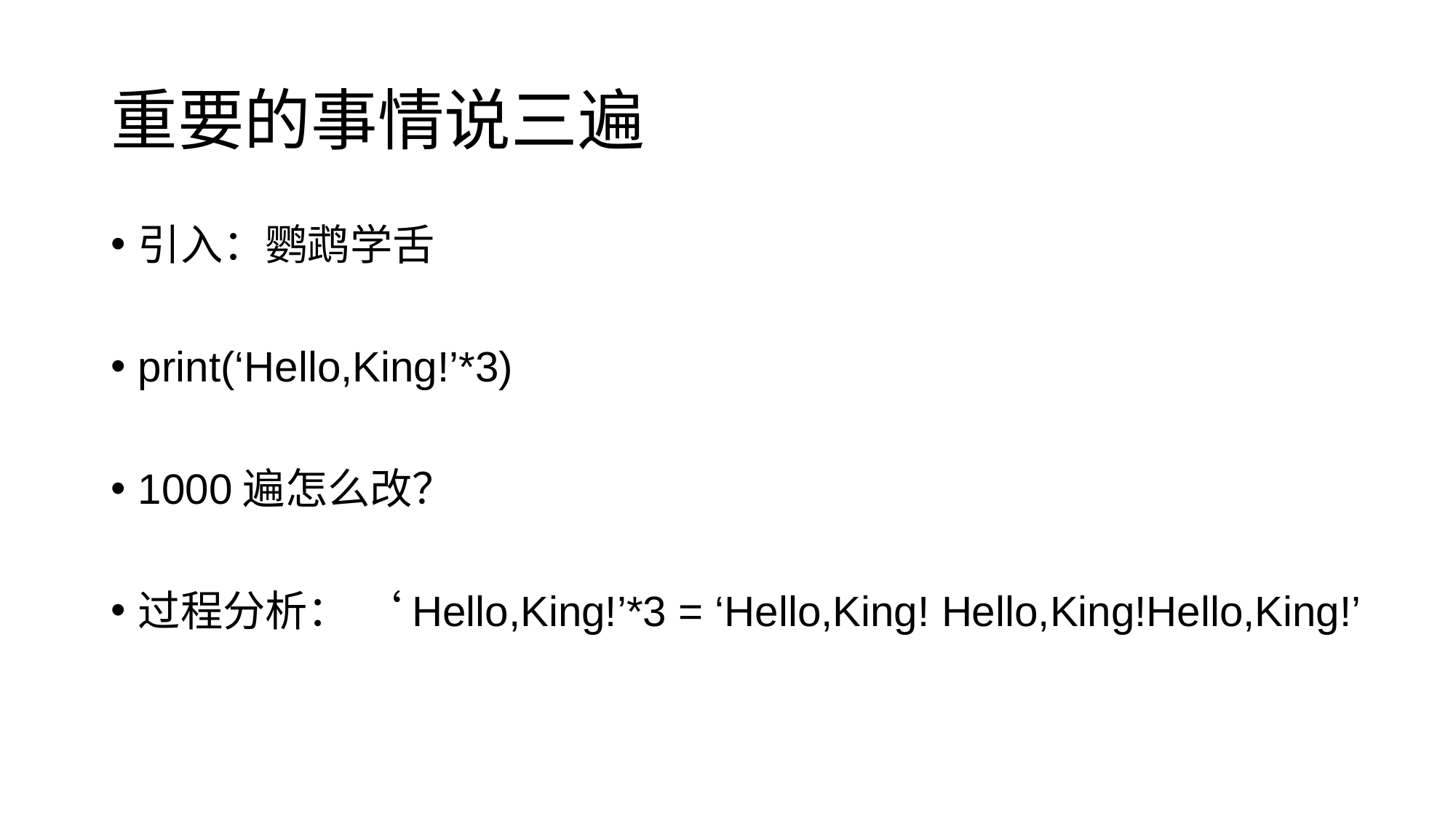

# 重要的事情说三遍
引入：鹦鹉学舌

print(‘Hello,King!’*3)

1000遍怎么改？

过程分析： ‘Hello,King!’*3 = ‘Hello,King! Hello,King!Hello,King!’